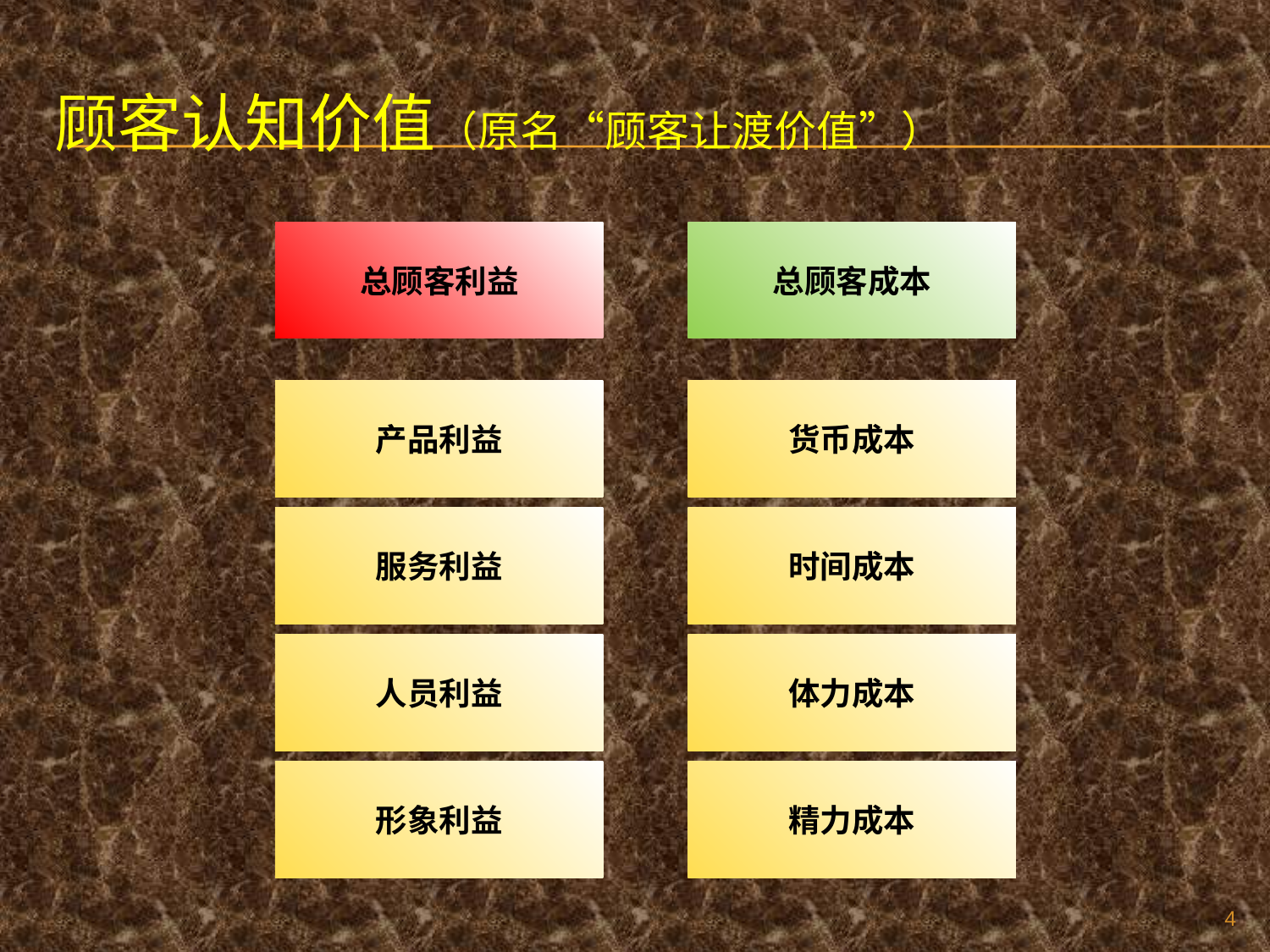

# 顾客认知价值（原名“顾客让渡价值”）
总顾客利益
总顾客成本
产品利益
货币成本
服务利益
时间成本
人员利益
体力成本
形象利益
精力成本
4